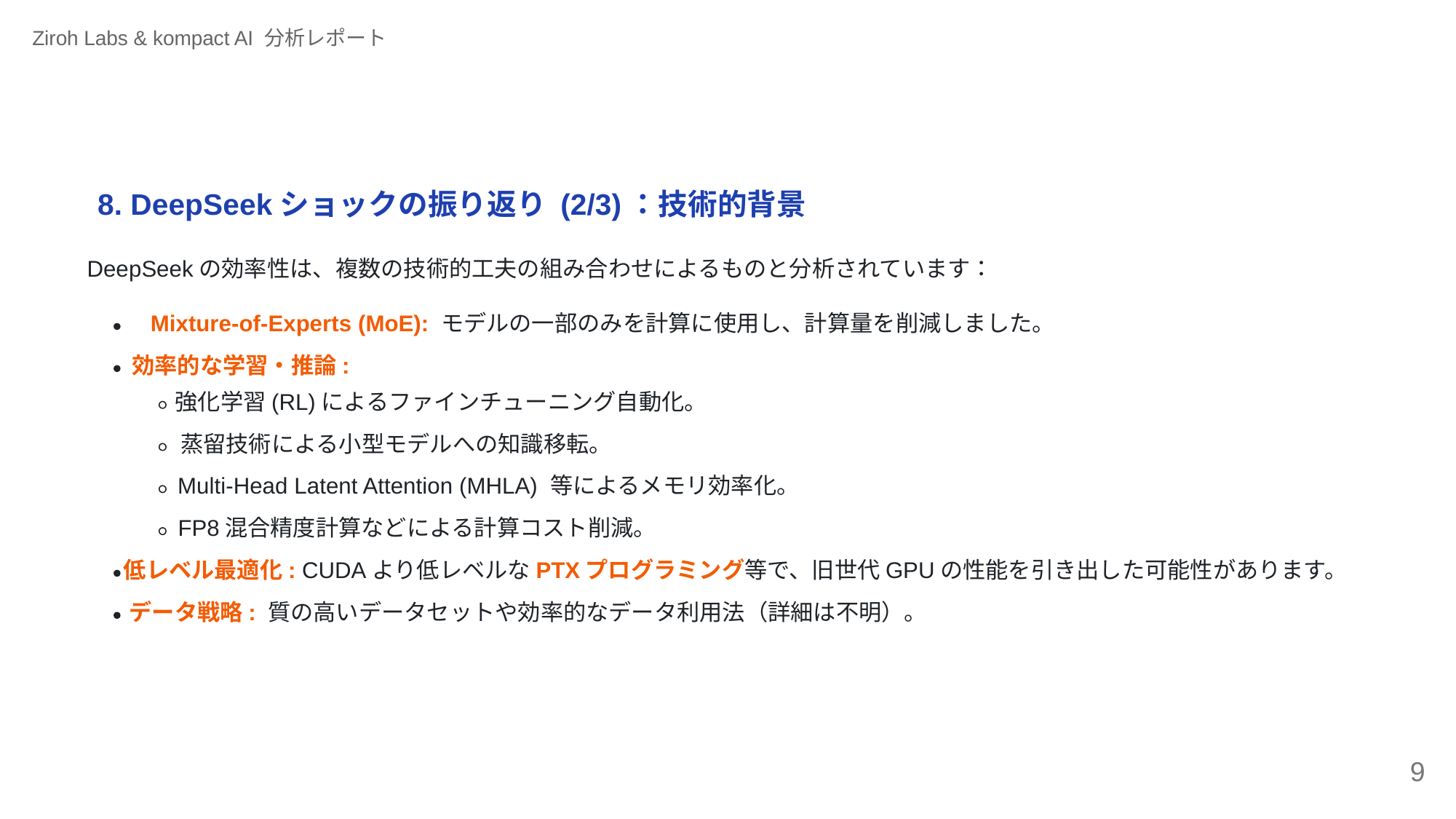

Ziroh Labs & kompact AI 分析レポート
8. DeepSeekショックの振り返り (2/3)：技術的背景
DeepSeekの効率性は、複数の技術的⼯夫の組み合わせによるものと分析されています：
Mixture-of-Experts (MoE): モデルの⼀部のみを計算に使⽤し、計算量を削減しました。

効率的な学習・推論:

強化学習(RL)によるファインチューニング⾃動化。

蒸留技術による⼩型モデルへの知識移転。

Multi-Head Latent Attention (MHLA) 等によるメモリ効率化。

FP8混合精度計算などによる計算コスト削減。

低レベル最適化: CUDAより低レベルなPTXプログラミング等で、旧世代GPUの性能を引き出した可能性があります。

データ戦略: 質の⾼いデータセットや効率的なデータ利⽤法（詳細は不明）。

9